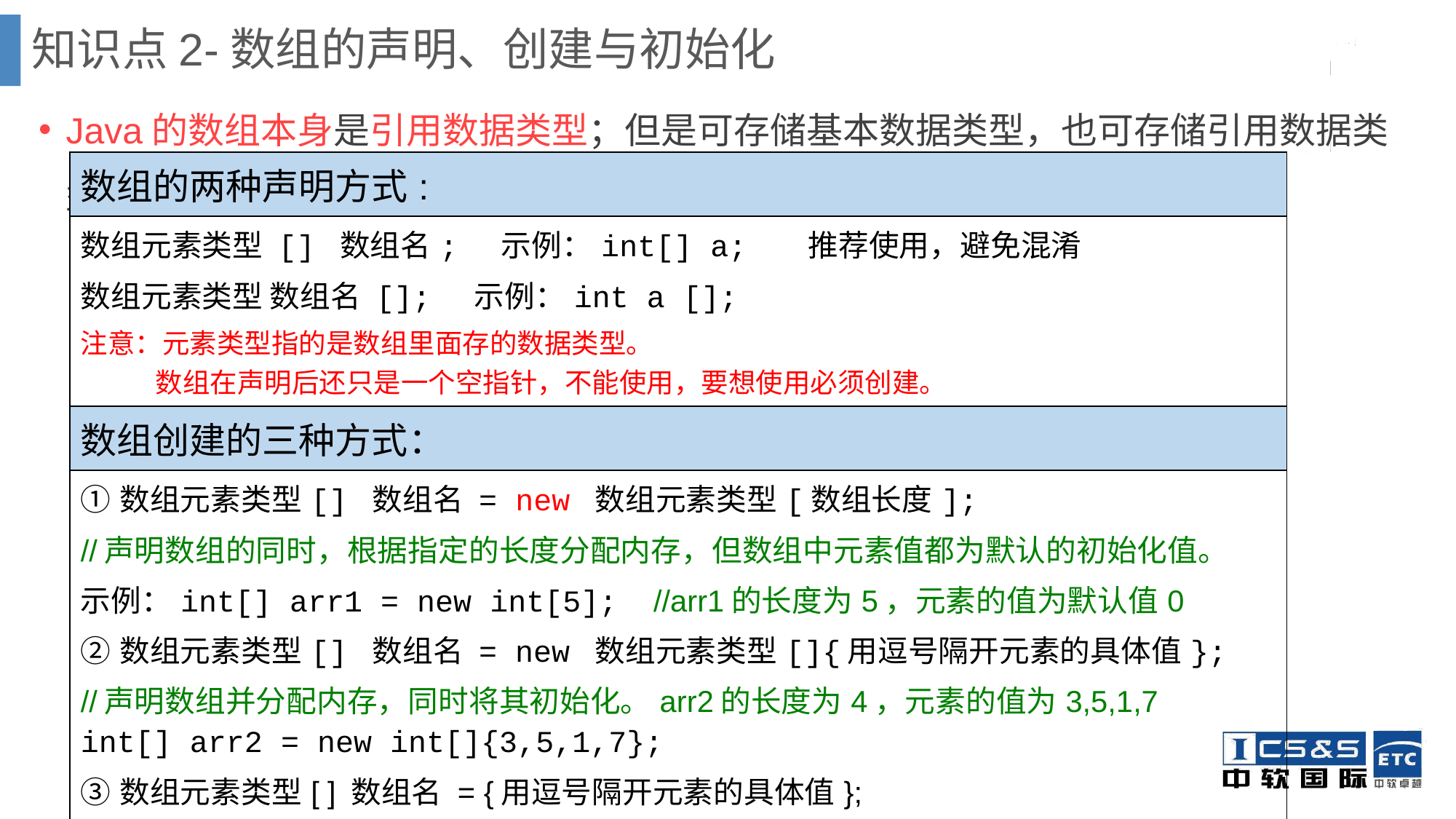

知识点2-数组的声明、创建与初始化
Java的数组本身是引用数据类型；但是可存储基本数据类型，也可存储引用数据类型。

| 数组的两种声明方式: |
| --- |
| 数组元素类型 [] 数组名; 示例：int[] a; 推荐使用，避免混淆 数组元素类型 数组名 []; 示例：int a []; 注意：元素类型指的是数组里面存的数据类型。 数组在声明后还只是一个空指针，不能使用，要想使用必须创建。 |
| 数组创建的三种方式： |
| ①数组元素类型[] 数组名 = new 数组元素类型[数组长度]; //声明数组的同时，根据指定的长度分配内存，但数组中元素值都为默认的初始化值。 示例：int[] arr1 = new int[5]; //arr1的长度为5，元素的值为默认值0 ②数组元素类型[] 数组名 = new 数组元素类型[]{用逗号隔开元素的具体值}; //声明数组并分配内存，同时将其初始化。arr2的长度为4，元素的值为3,5,1,7 int[] arr2 = new int[]{3,5,1,7}; ③数组元素类型[ ] 数组名 = {用逗号隔开元素的具体值}; int[] arr3 = {3,5,1,7}; //arr3的长度为4，元素的值为3,5,1,7 |